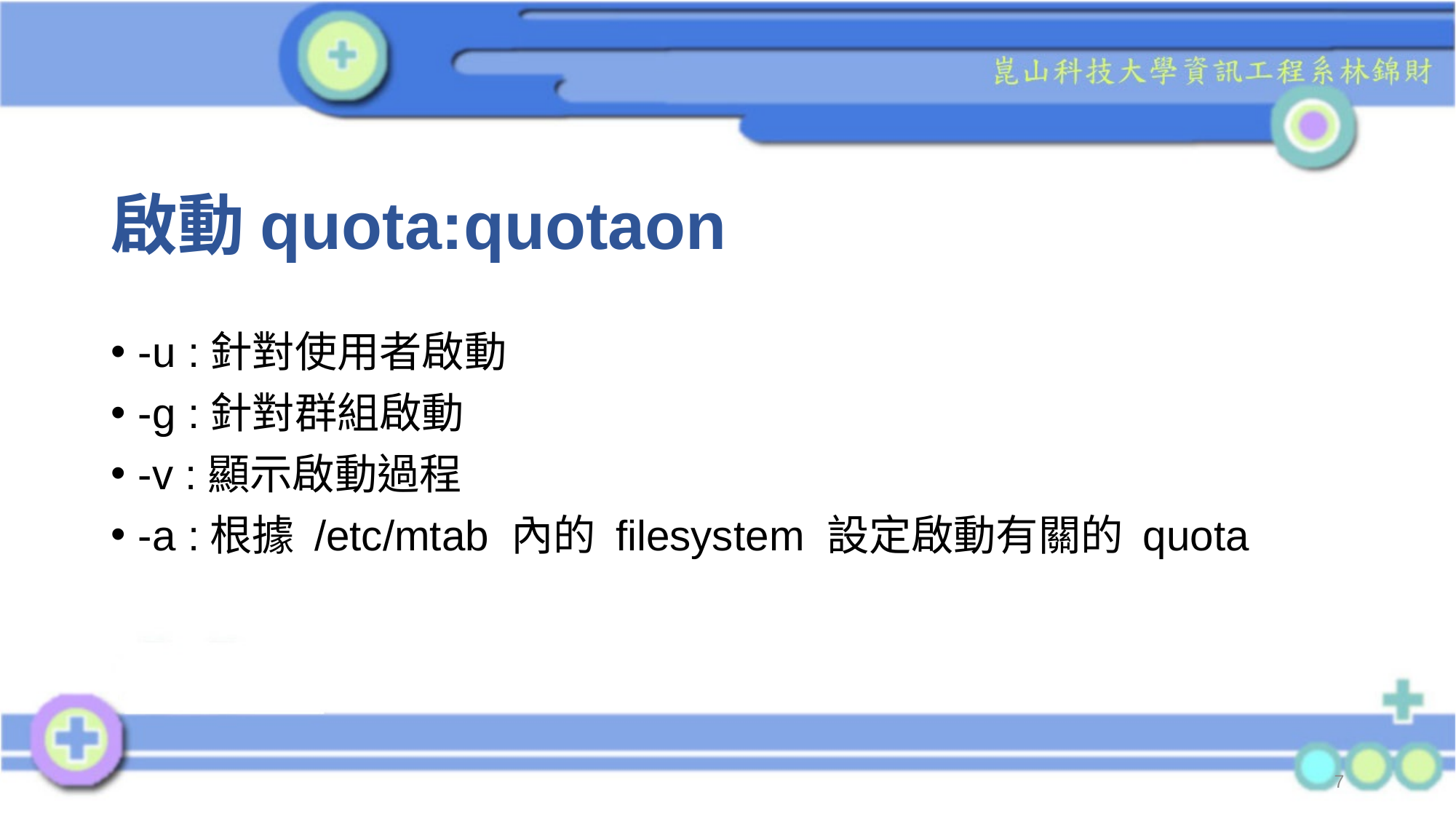

# 啟動quota:quotaon
-u :針對使用者啟動
-g :針對群組啟動
-v :顯示啟動過程
-a :根據 /etc/mtab 內的 filesystem 設定啟動有關的 quota
7